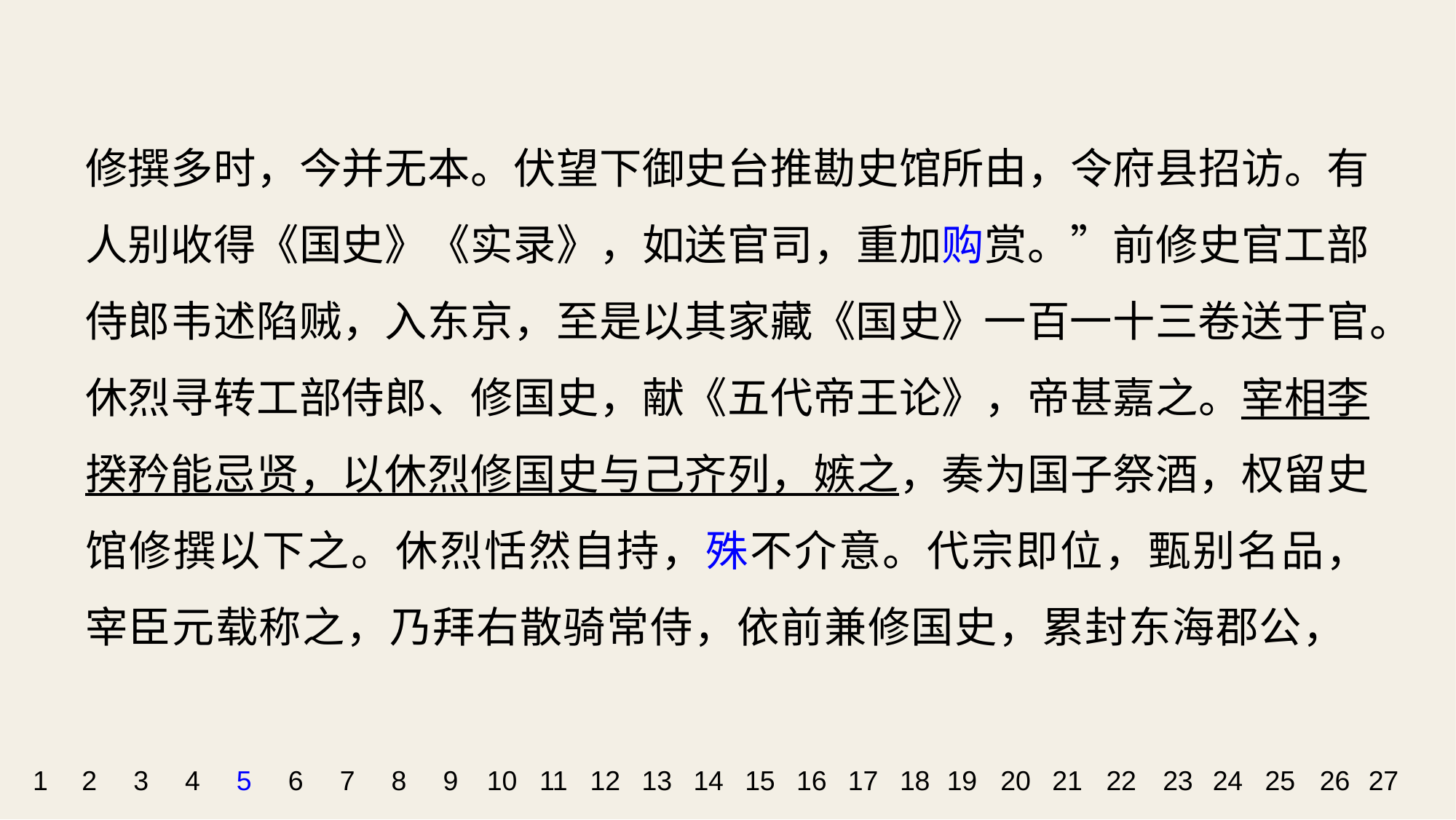

修撰多时，今并无本。伏望下御史台推勘史馆所由，令府县招访。有人别收得《国史》《实录》，如送官司，重加购赏。”前修史官工部侍郎韦述陷贼，入东京，至是以其家藏《国史》一百一十三卷送于官。休烈寻转工部侍郎、修国史，献《五代帝王论》，帝甚嘉之。宰相李揆矜能忌贤，以休烈修国史与己齐列，嫉之，奏为国子祭酒，权留史馆修撰以下之。休烈恬然自持，殊不介意。代宗即位，甄别名品，宰臣元载称之，乃拜右散骑常侍，依前兼修国史，累封东海郡公，
1
2
3
4
5
6
7
8
9
10
11
12
13
14
15
16
17
18
19
20
21
22
23
24
25
26
27